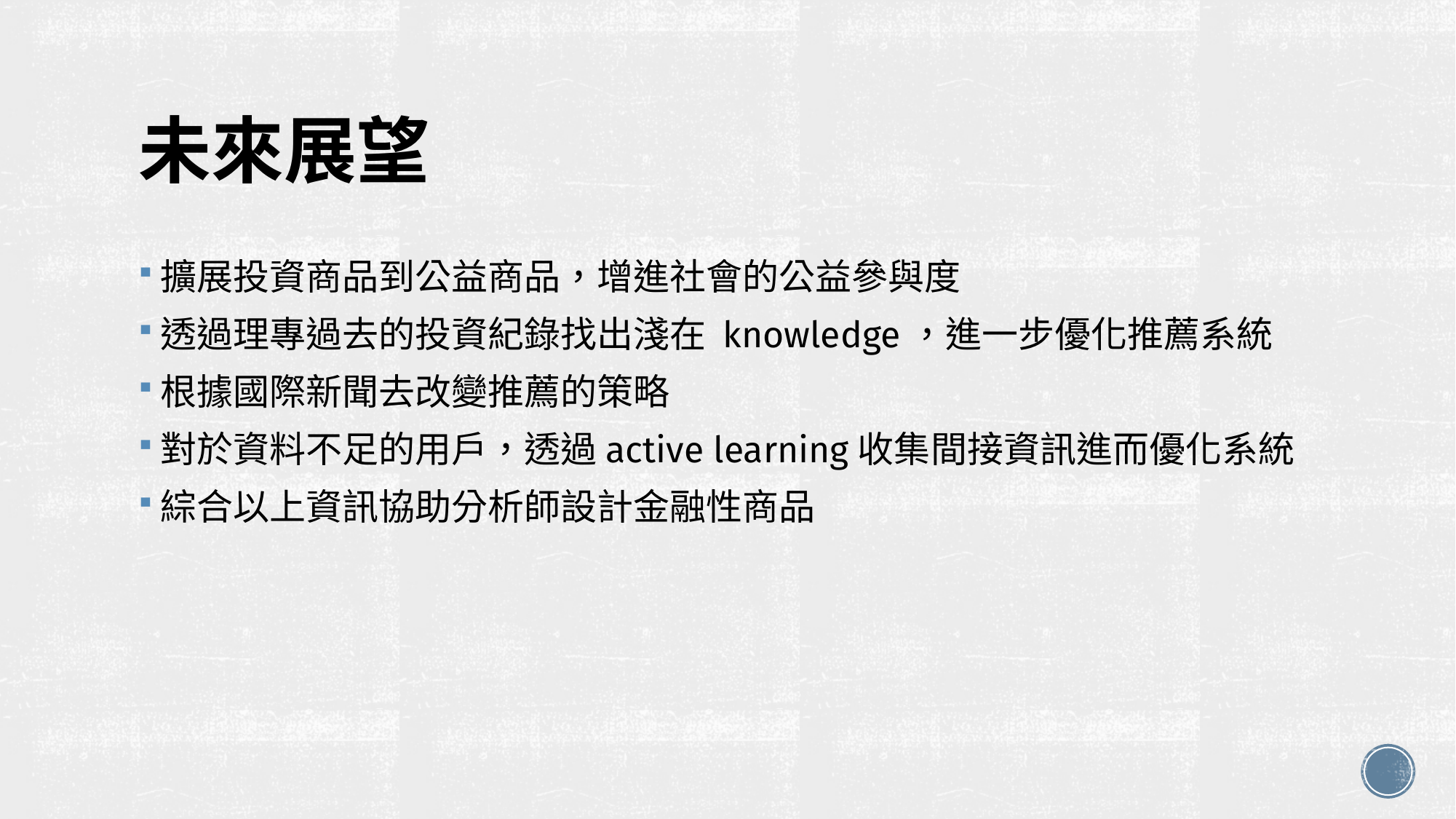

# 未來展望
擴展投資商品到公益商品，增進社會的公益參與度
透過理專過去的投資紀錄找出淺在 knowledge，進一步優化推薦系統
根據國際新聞去改變推薦的策略
對於資料不足的用戶，透過active learning收集間接資訊進而優化系統
綜合以上資訊協助分析師設計金融性商品